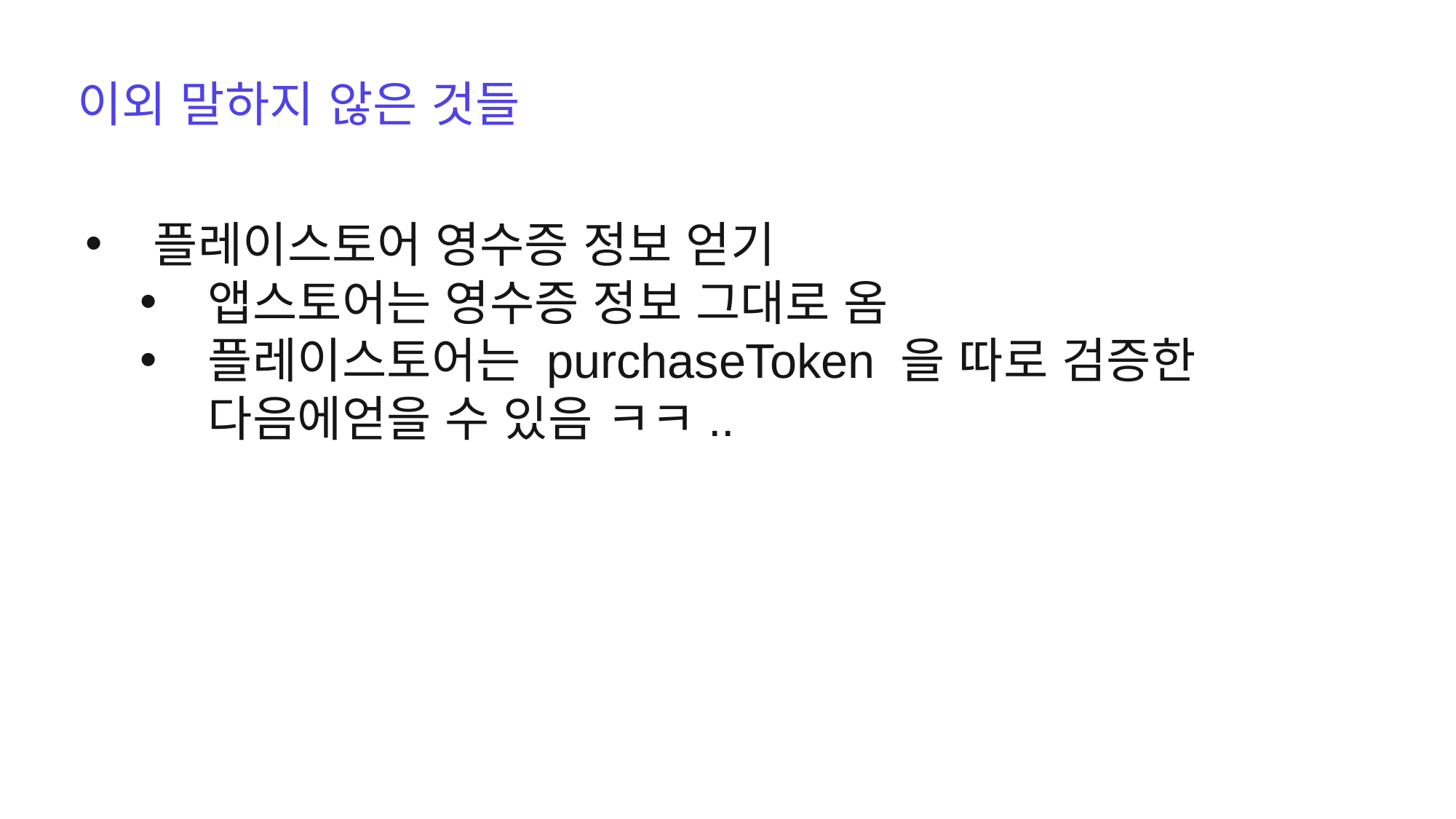

이외 말하지 않은 것들
플레이스토어 영수증 정보 얻기
앱스토어는 영수증 정보 그대로 옴
플레이스토어는 purchaseToken 을 따로 검증한 다음에얻을 수 있음 ㅋㅋ..